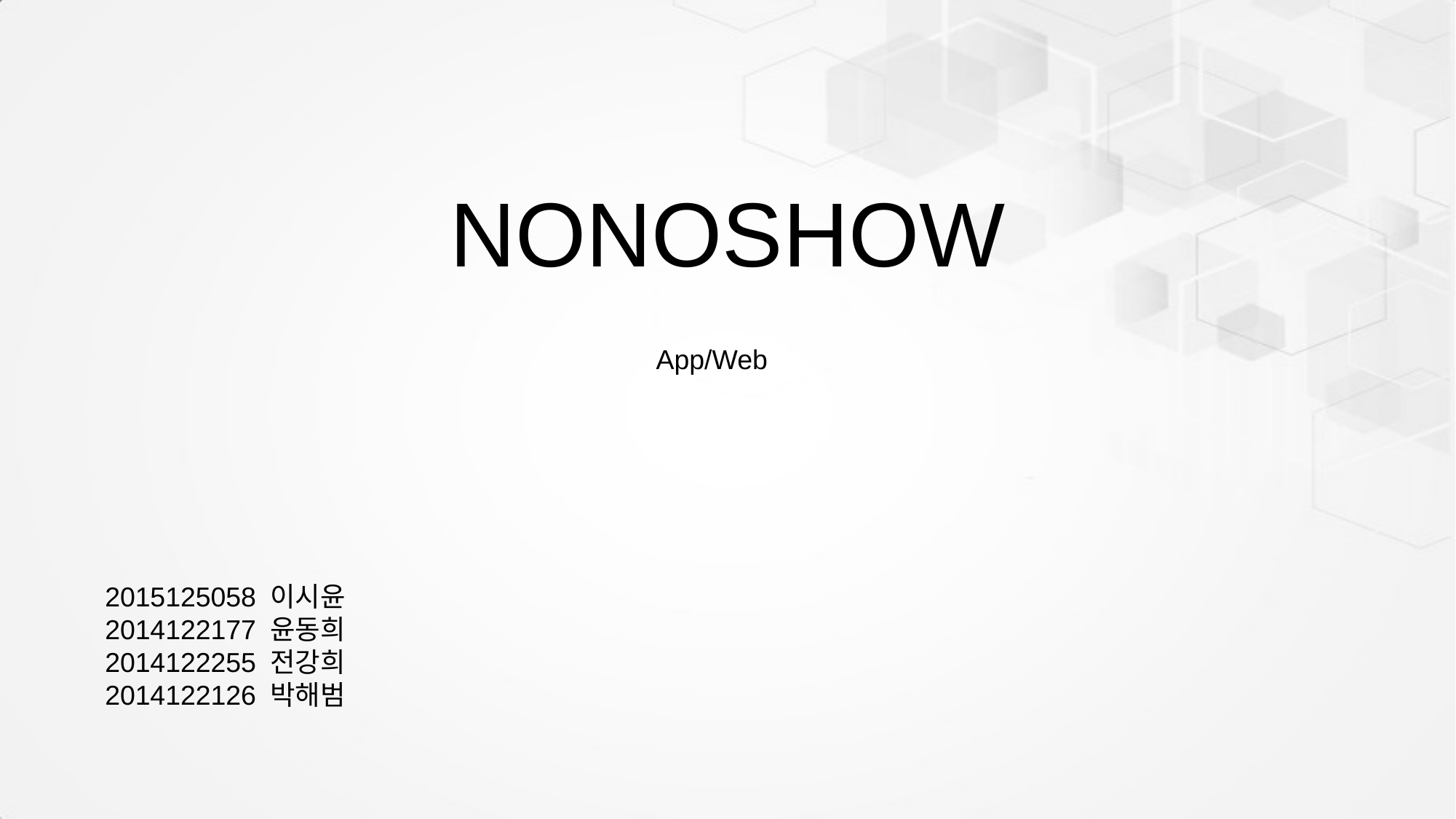

# NONOSHOW
App/Web
2015125058 이시윤
2014122177 윤동희
2014122255 전강희
2014122126 박해범